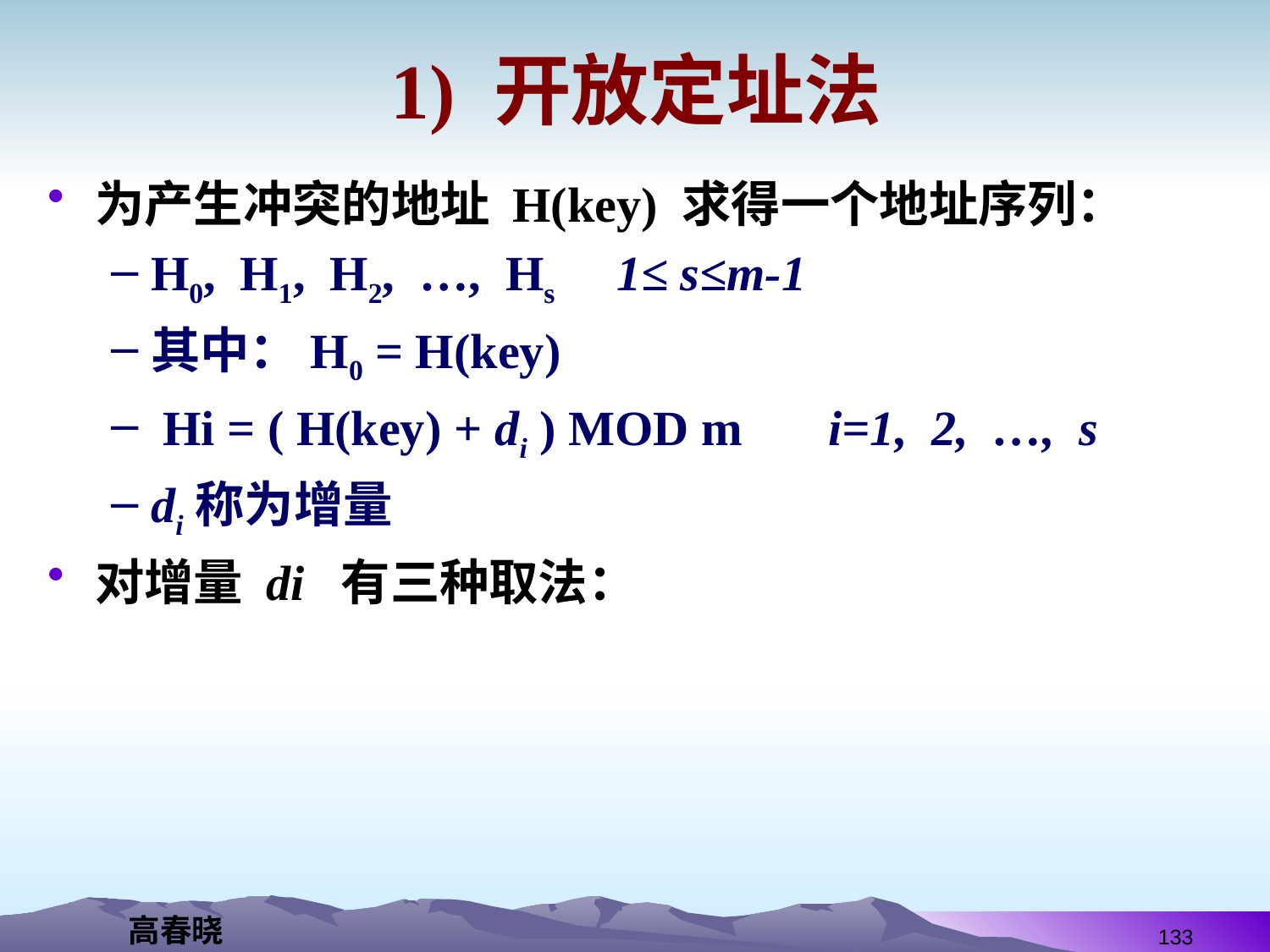

# 1) 开放定址法
为产生冲突的地址 H(key) 求得一个地址序列：
H0,  H1,  H2,  …,  Hs     1≤ s≤m-1
其中：H0 = H(key)
 Hi = ( H(key) + di ) MOD m       i=1,  2,  …,  s
di称为增量
对增量 di  有三种取法：
133